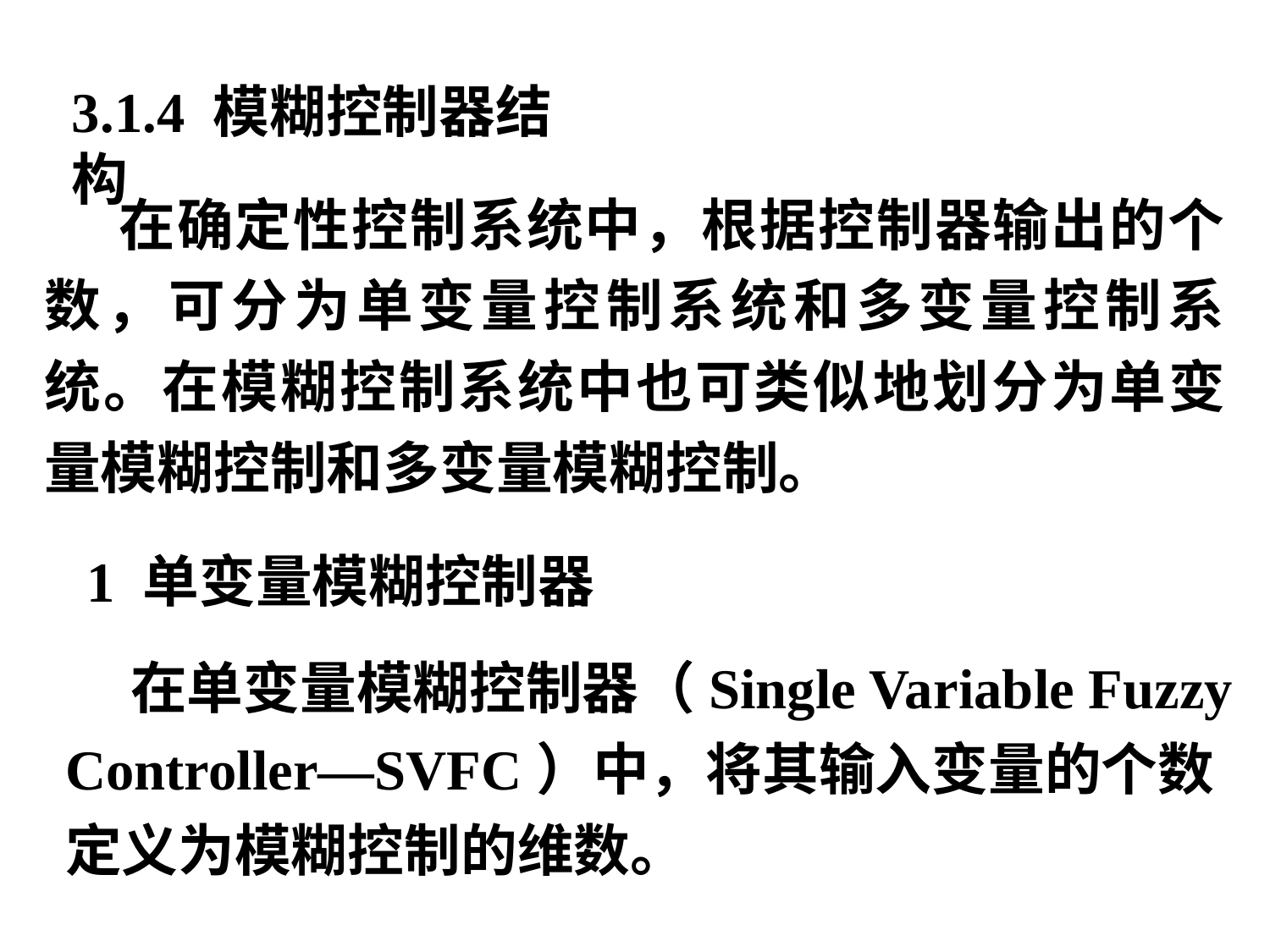

3.1.4 模糊控制器结构
    在确定性控制系统中，根据控制器输出的个数，可分为单变量控制系统和多变量控制系统。在模糊控制系统中也可类似地划分为单变量模糊控制和多变量模糊控制。
1 单变量模糊控制器
    在单变量模糊控制器（Single Variable Fuzzy Controller—SVFC）中，将其输入变量的个数定义为模糊控制的维数。